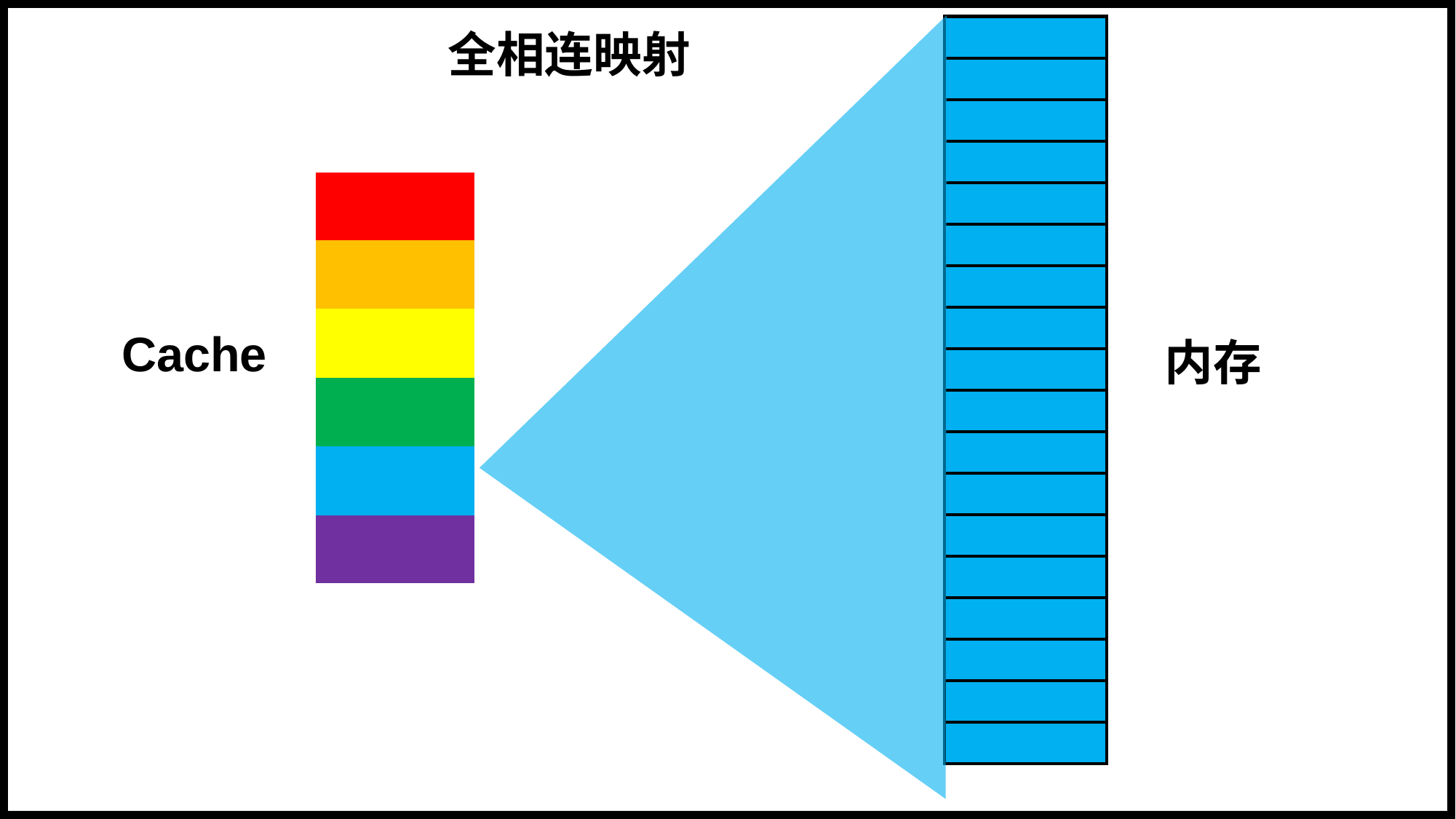

|  |
| --- |
|  |
|  |
|  |
|  |
|  |
|  |
|  |
|  |
|  |
|  |
|  |
|  |
|  |
|  |
|  |
|  |
|  |
全相连映射
|  |
| --- |
|  |
|  |
|  |
|  |
|  |
Cache
内存